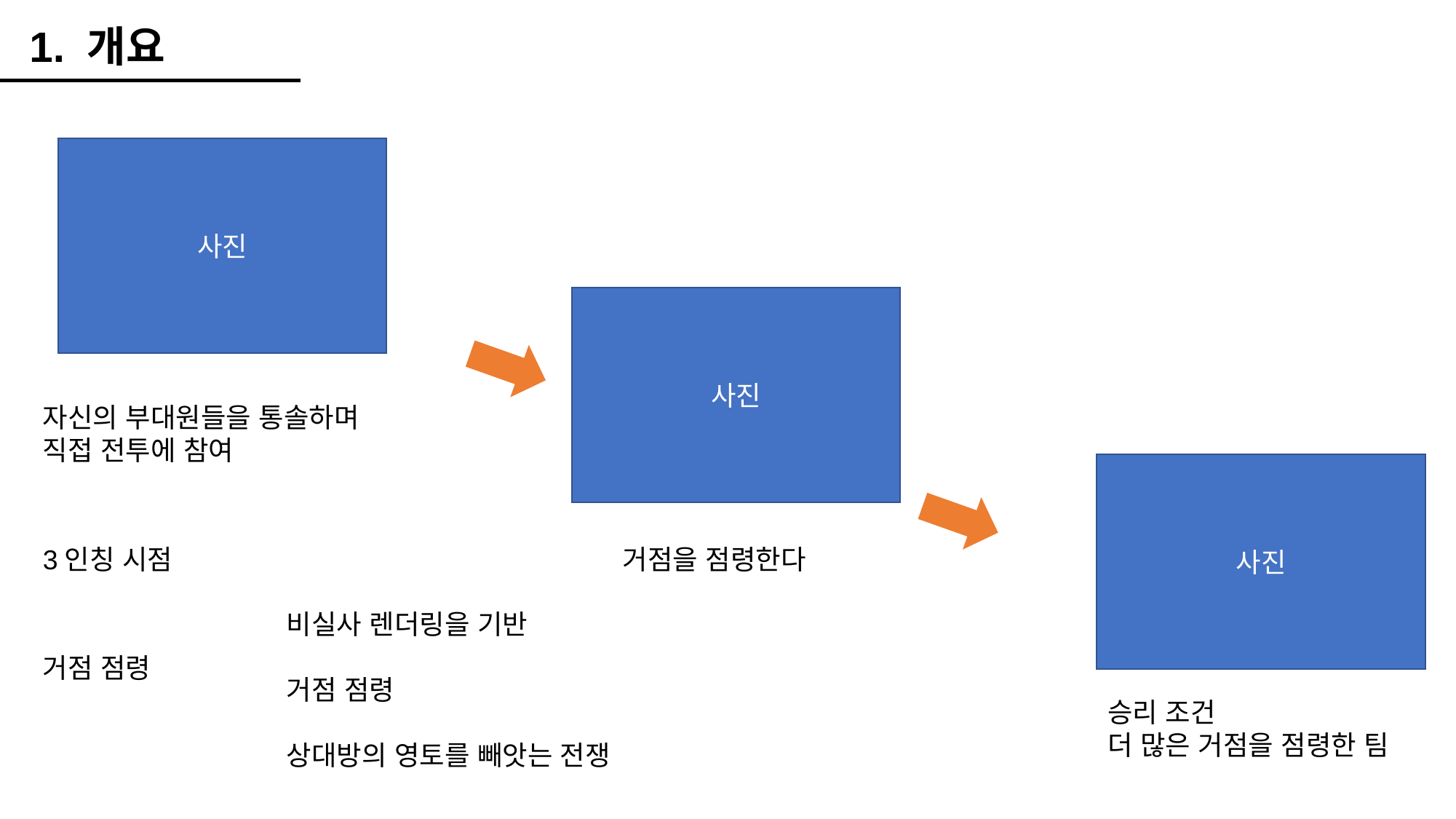

1. 개요
사진
사진

자신의 부대원들을 통솔하며
직접 전투에 참여
사진

3인칭 시점
거점을 점령한다
비실사 렌더링을 기반

거점 점령

상대방의 영토를 빼앗는 전쟁
거점 점령
승리 조건
더 많은 거점을 점령한 팀